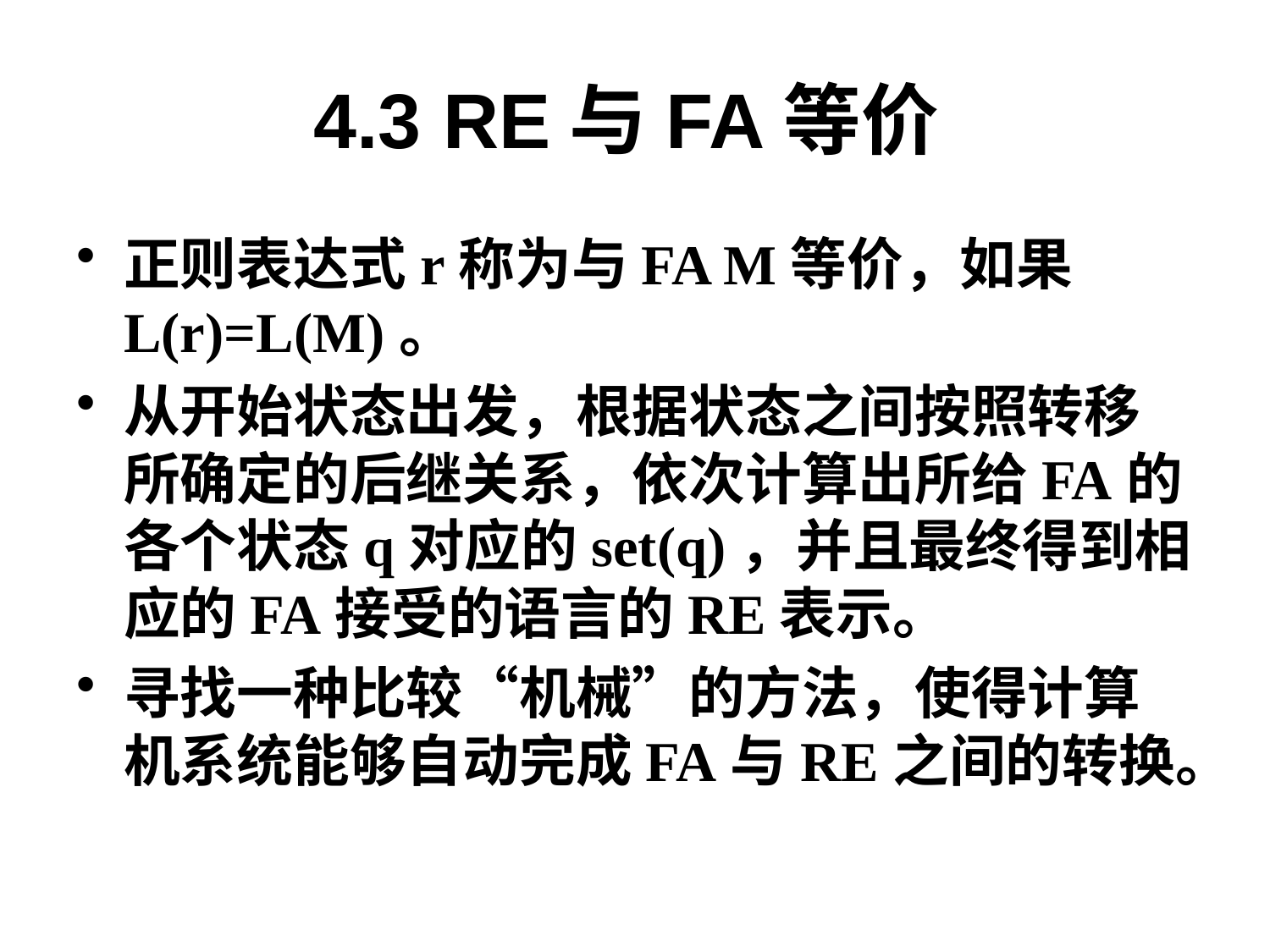

# 4.3 RE与FA等价
正则表达式r称为与FA M等价，如果L(r)=L(M)。
从开始状态出发，根据状态之间按照转移所确定的后继关系，依次计算出所给FA的各个状态q对应的set(q)，并且最终得到相应的FA接受的语言的RE表示。
寻找一种比较“机械”的方法，使得计算机系统能够自动完成FA与RE之间的转换。

22